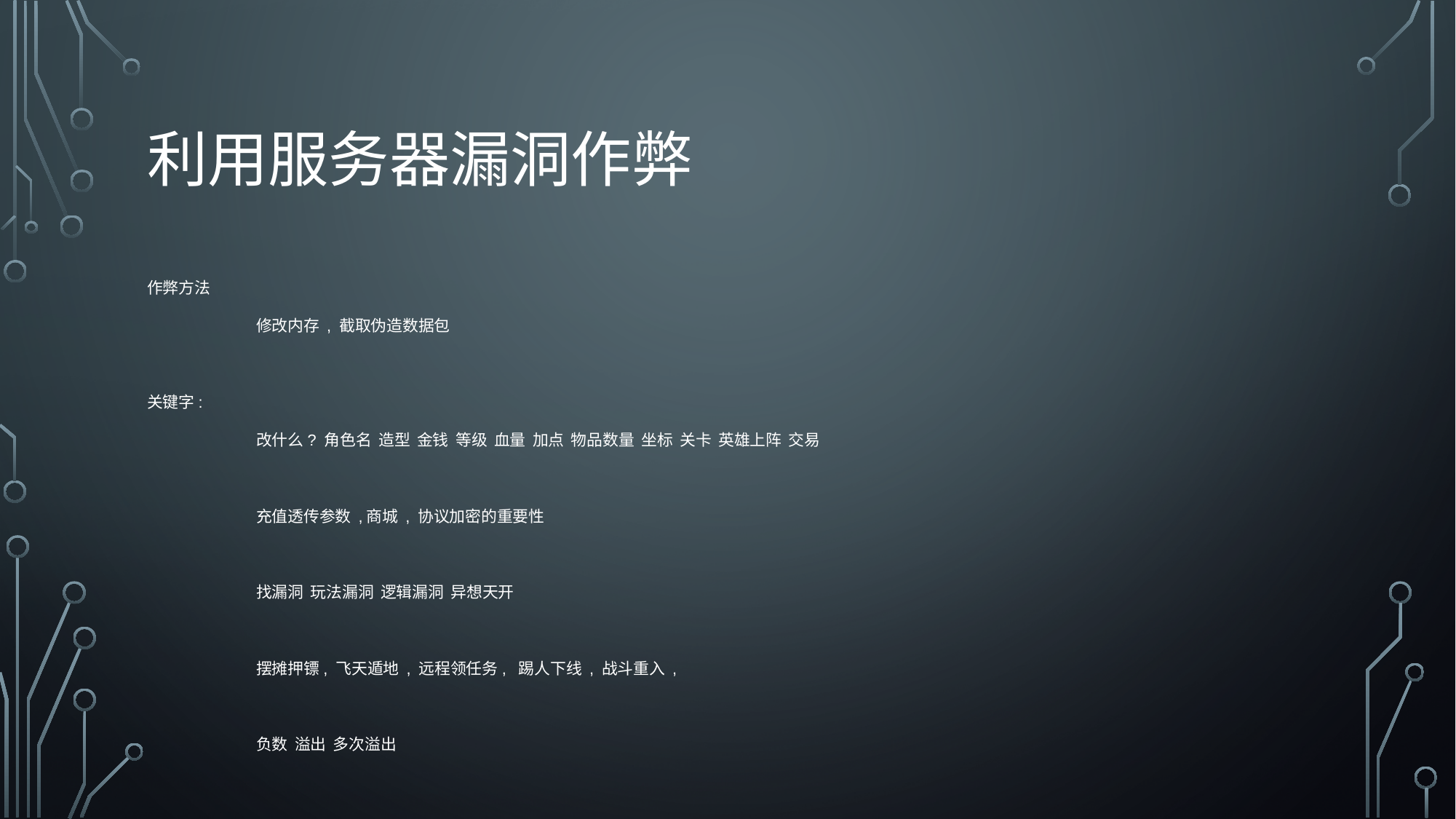

# 利用服务器漏洞作弊
作弊方法
	修改内存 , 截取伪造数据包

关键字:
	改什么? 角色名  造型  金钱  等级  血量  加点  物品数量  坐标  关卡  英雄上阵  交易

	充值透传参数 ,商城 , 协议加密的重要性

	找漏洞  玩法漏洞  逻辑漏洞  异想天开

	摆摊押镖, 飞天遁地 , 远程领任务,  踢人下线 , 战斗重入 ,

	负数  溢出  多次溢出